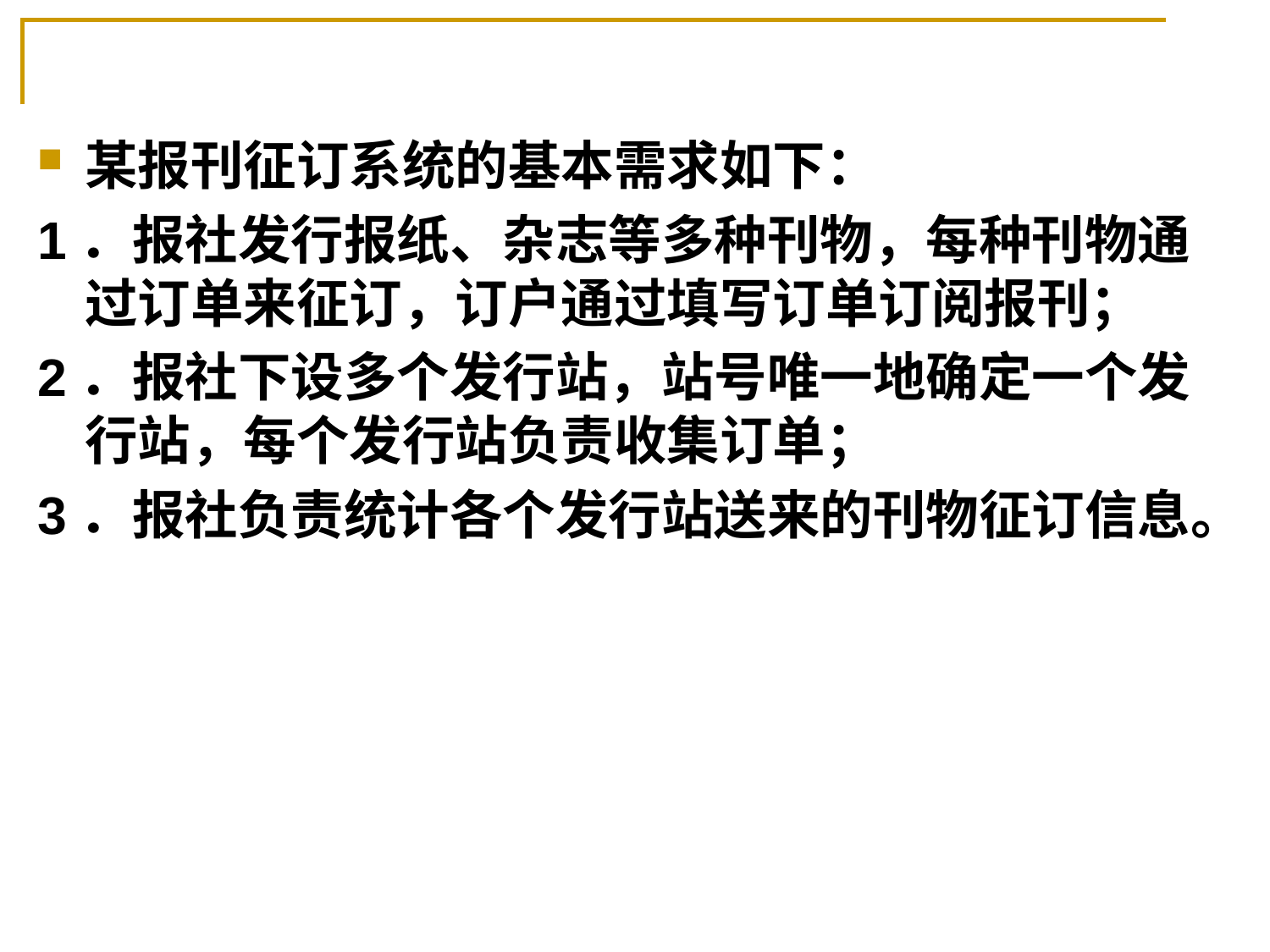

#
某报刊征订系统的基本需求如下：
1．报社发行报纸、杂志等多种刊物，每种刊物通过订单来征订，订户通过填写订单订阅报刊；
2．报社下设多个发行站，站号唯一地确定一个发行站，每个发行站负责收集订单；
3．报社负责统计各个发行站送来的刊物征订信息。